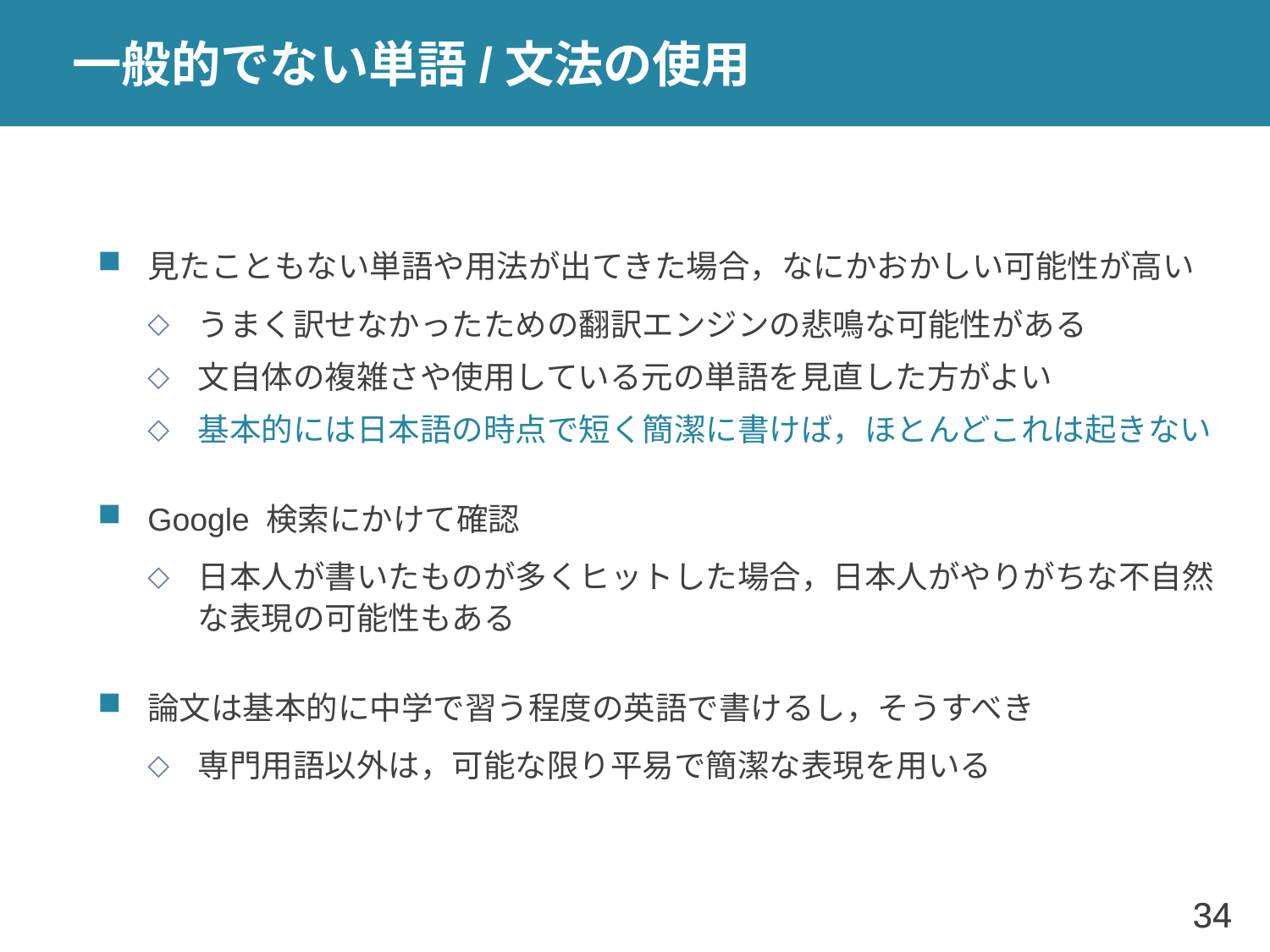

# 一般的でない単語/文法の使用
見たこともない単語や用法が出てきた場合，なにかおかしい可能性が高い
うまく訳せなかったための翻訳エンジンの悲鳴な可能性がある
文自体の複雑さや使用している元の単語を見直した方がよい
基本的には日本語の時点で短く簡潔に書けば，ほとんどこれは起きない
Google 検索にかけて確認
日本人が書いたものが多くヒットした場合，日本人がやりがちな不自然な表現の可能性もある
論文は基本的に中学で習う程度の英語で書けるし，そうすべき
専門用語以外は，可能な限り平易で簡潔な表現を用いる